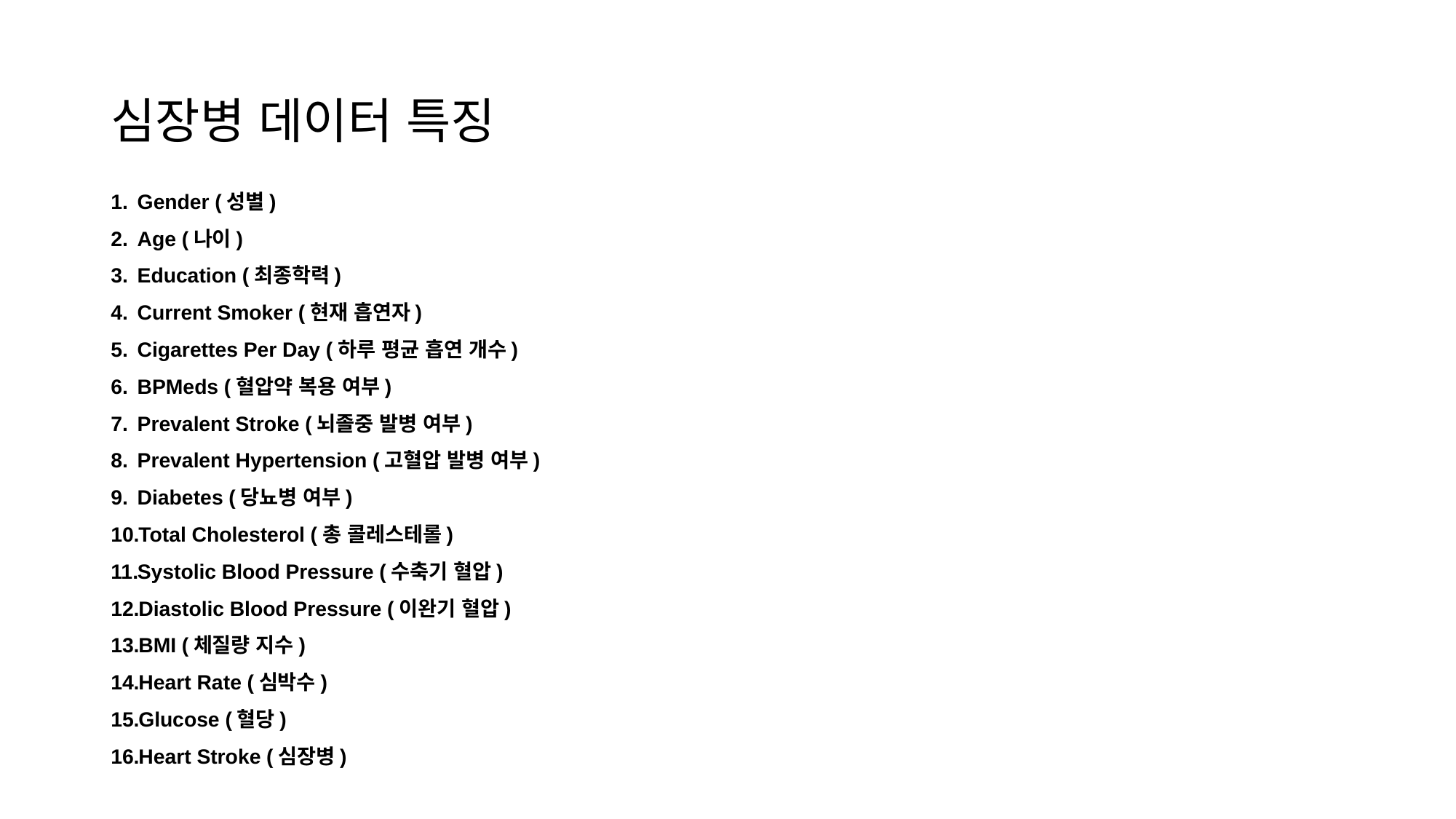

# 심장병 데이터 특징
Gender (성별)
Age (나이)
Education (최종학력)
Current Smoker (현재 흡연자)
Cigarettes Per Day (하루 평균 흡연 개수)
BPMeds (혈압약 복용 여부)
Prevalent Stroke (뇌졸중 발병 여부)
Prevalent Hypertension (고혈압 발병 여부)
Diabetes (당뇨병 여부)
Total Cholesterol (총 콜레스테롤)
Systolic Blood Pressure (수축기 혈압)
Diastolic Blood Pressure (이완기 혈압)
BMI (체질량 지수)
Heart Rate (심박수)
Glucose (혈당)
Heart Stroke (심장병)